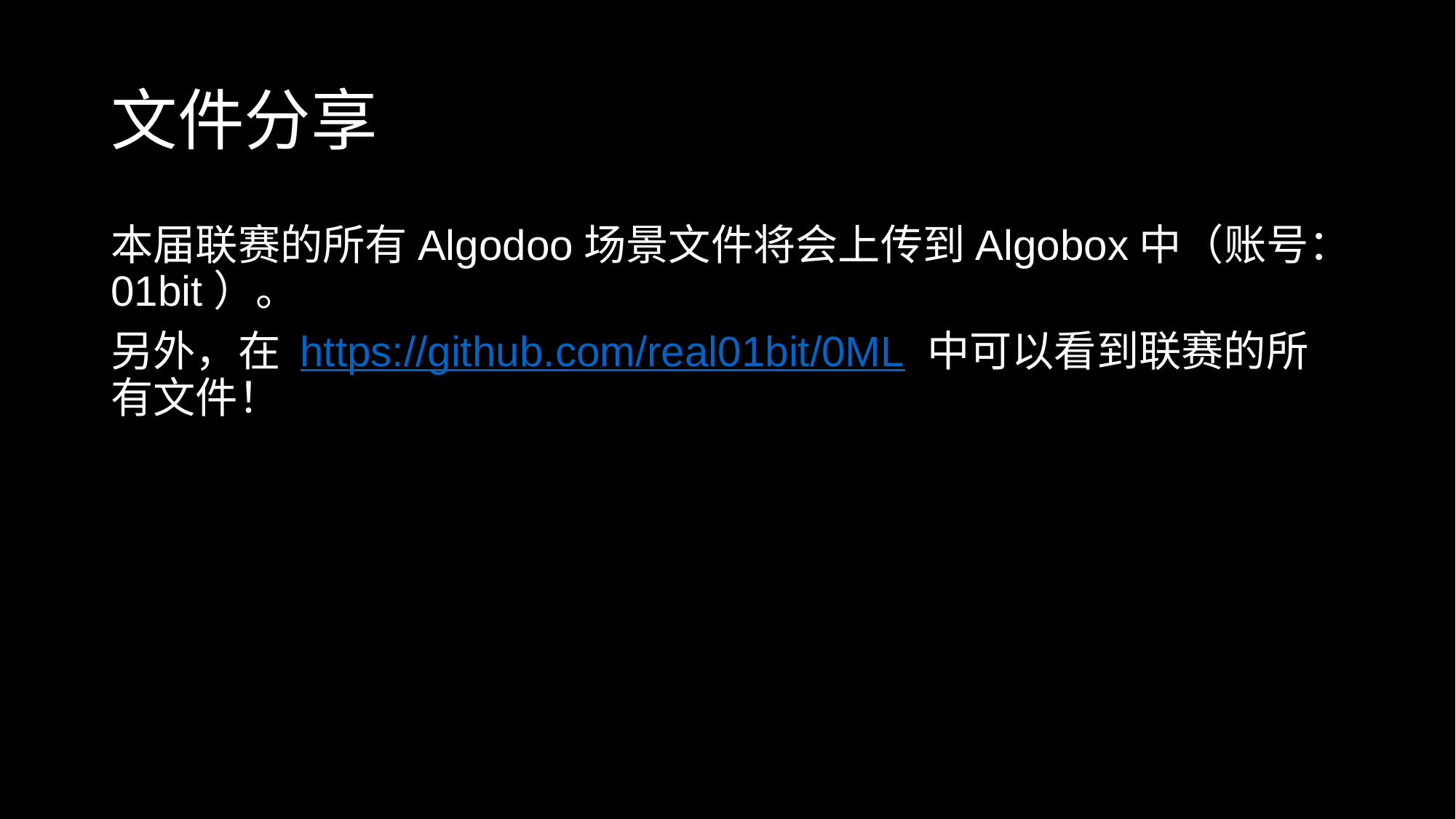

# 文件分享
本届联赛的所有Algodoo场景文件将会上传到Algobox中（账号：01bit）。
另外，在 https://github.com/real01bit/0ML 中可以看到联赛的所有文件！